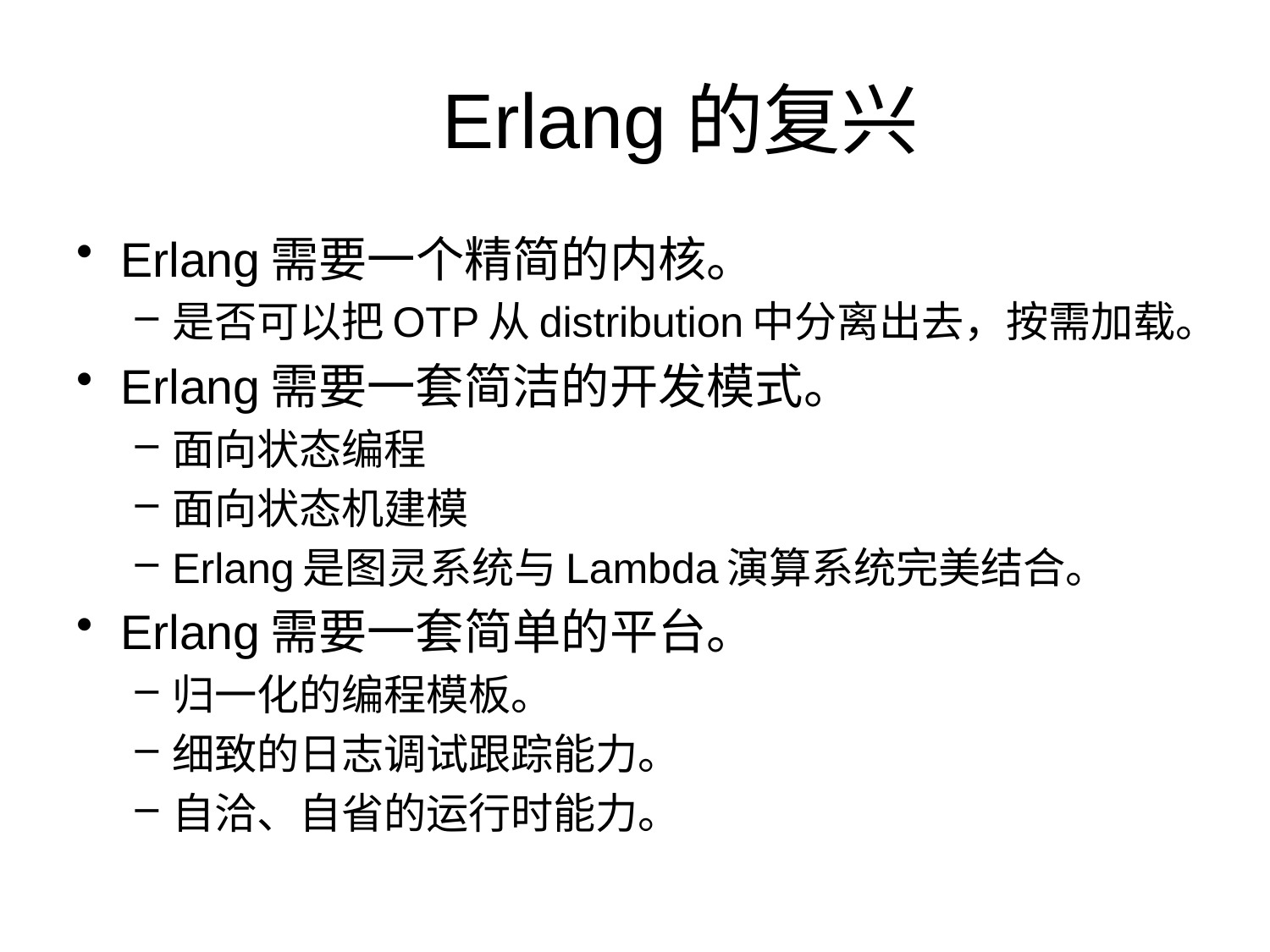

# Erlang的复兴
Erlang需要一个精简的内核。
是否可以把OTP从distribution中分离出去，按需加载。
Erlang需要一套简洁的开发模式。
面向状态编程
面向状态机建模
Erlang是图灵系统与Lambda演算系统完美结合。
Erlang需要一套简单的平台。
归一化的编程模板。
细致的日志调试跟踪能力。
自洽、自省的运行时能力。